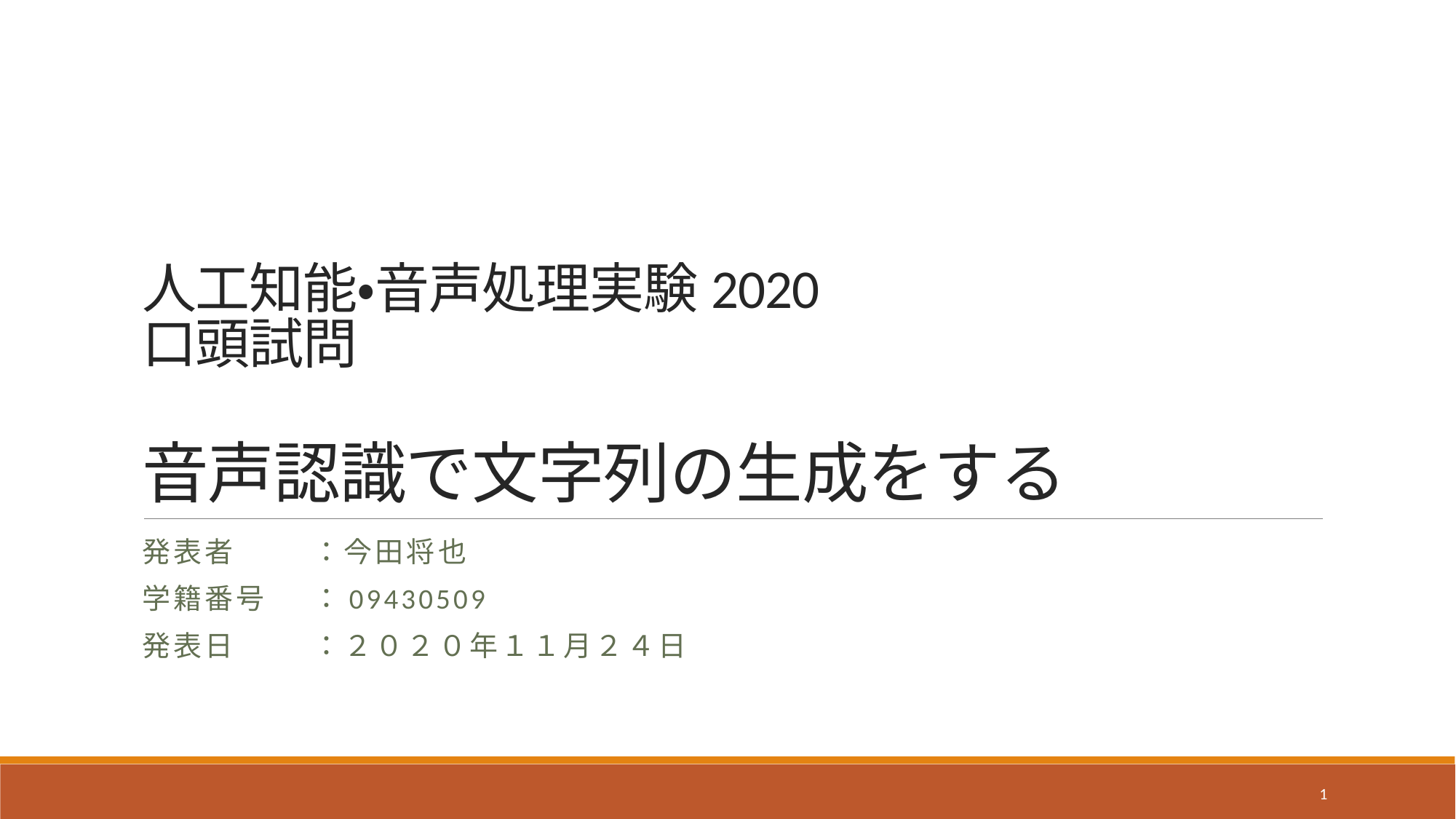

# 人工知能・音声処理実験2020 口頭試問 音声認識で文字列の生成をする
発表者		：今田将也
学籍番号	：09430509
発表日		：２０２０年１１月２４日
1